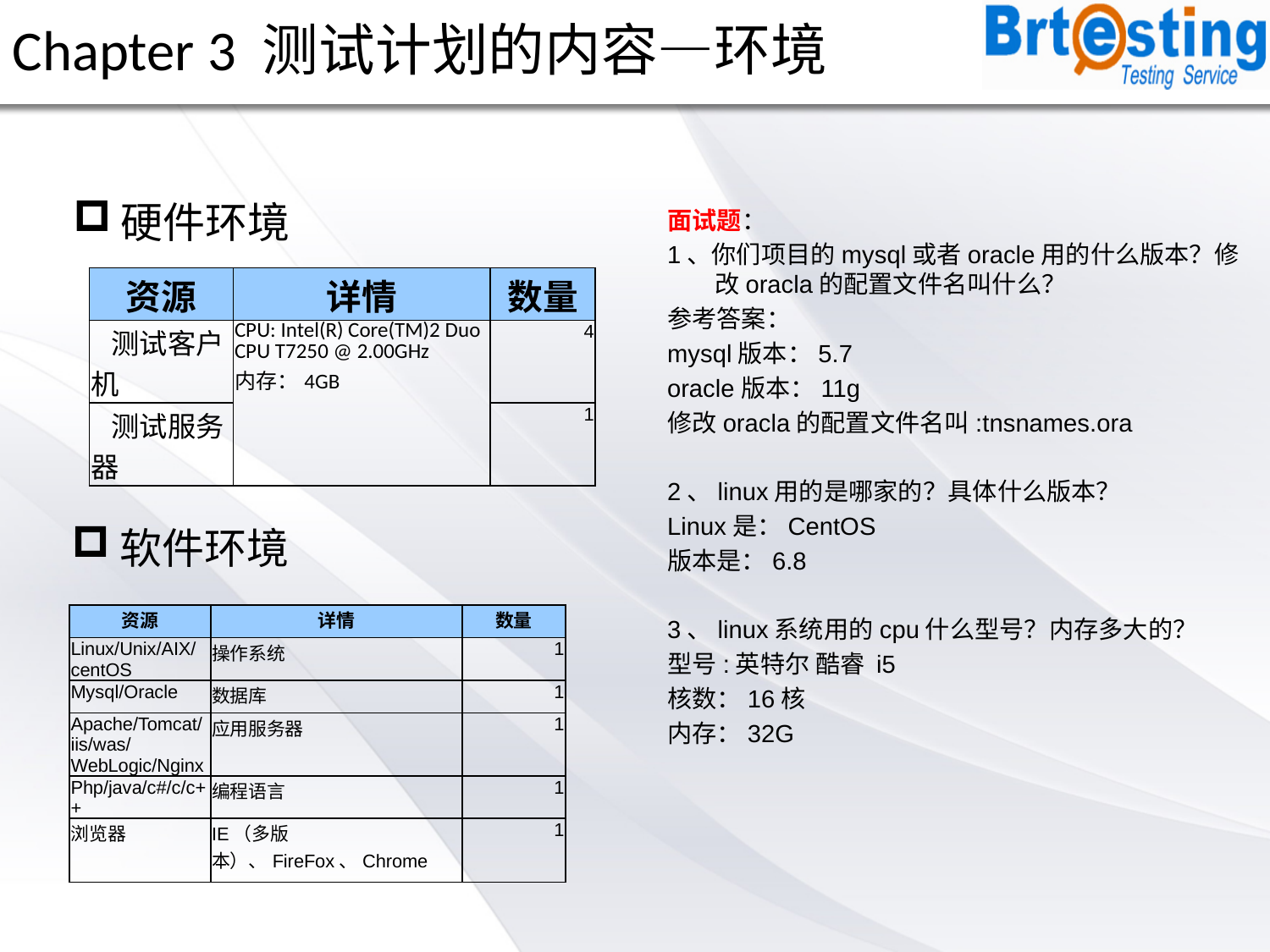

# Chapter 3 测试计划的内容—环境
硬件环境
面试题：
1、你们项目的mysql或者oracle用的什么版本？修改oracla的配置文件名叫什么？
参考答案：
mysql版本：5.7
oracle版本：11g
修改oracla的配置文件名叫:tnsnames.ora

2、linux用的是哪家的？具体什么版本？
Linux是：CentOS
版本是：6.8

3、linux系统用的cpu什么型号？内存多大的？
型号:英特尔 酷睿 i5
核数：16核
内存：32G
| 资源 | 详情 | 数量 |
| --- | --- | --- |
| 测试客户机 | CPU: Intel(R) Core(TM)2 Duo CPU T7250 @ 2.00GHz 内存：4GB | 4 |
| 测试服务器 |  | 1 |
软件环境
| 资源 | 详情 | 数量 |
| --- | --- | --- |
| Linux/Unix/AIX/centOS | 操作系统 | 1 |
| Mysql/Oracle | 数据库 | 1 |
| Apache/Tomcat/iis/was/WebLogic/Nginx | 应用服务器 | 1 |
| Php/java/c#/c/c++ | 编程语言 | 1 |
| 浏览器 | IE（多版本）、FireFox、Chrome | 1 |